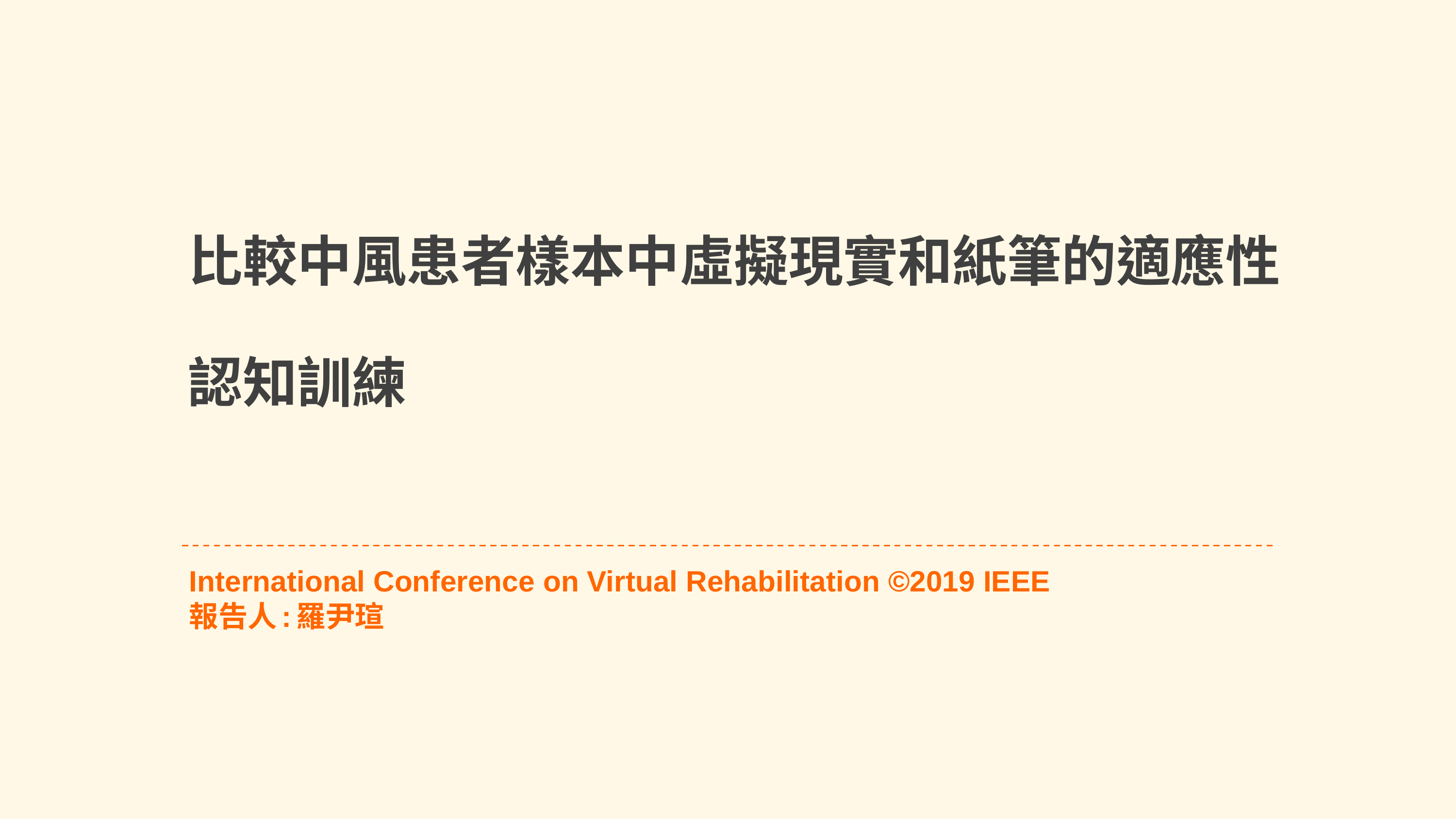

# 比較中風患者樣本中虛擬現實和紙筆的適應性認知訓練
International Conference on Virtual Rehabilitation ©2019 IEEE
報告人:羅尹瑄